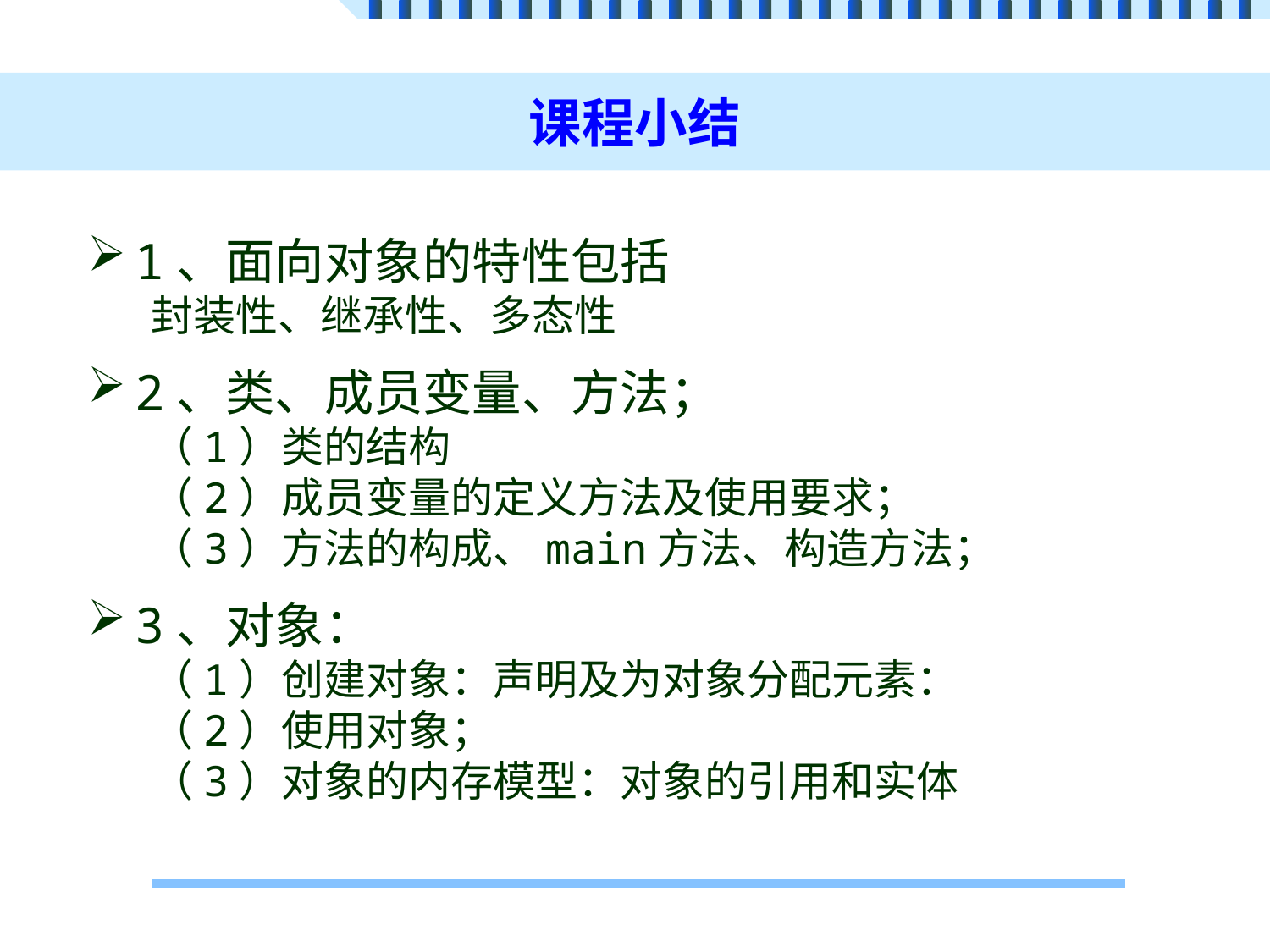

# 课程小结
1、面向对象的特性包括
封装性、继承性、多态性
2、类、成员变量、方法；
（1）类的结构
（2）成员变量的定义方法及使用要求；
（3）方法的构成、main方法、构造方法；
3、对象：
（1）创建对象：声明及为对象分配元素：
（2）使用对象；
（3）对象的内存模型：对象的引用和实体